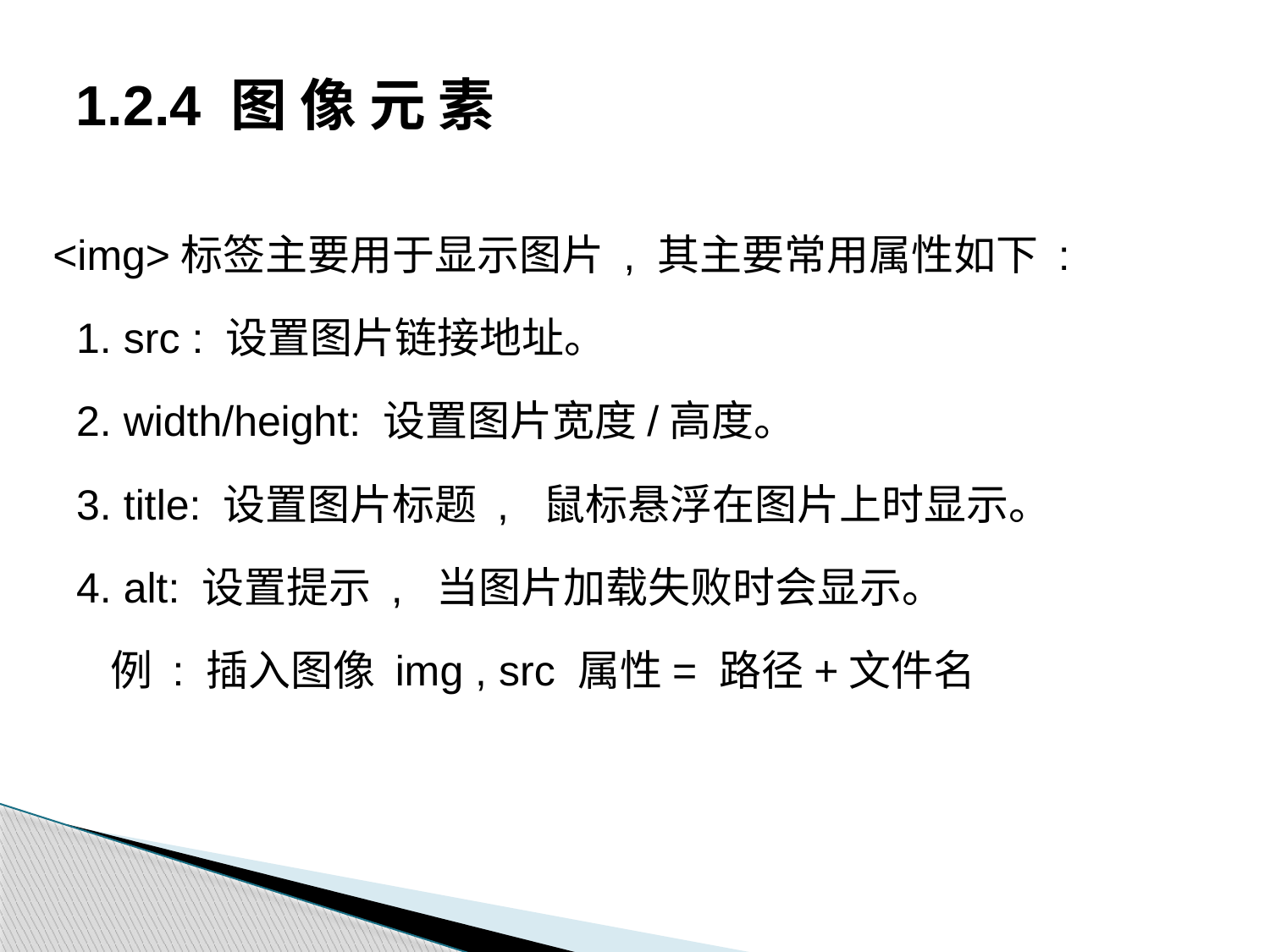

# 1.2.4 图 像 元 素
<img>标签主要用于显示图片 , 其主要常用属性如下 :
  1. src : 设置图片链接地址。
  2. width/height: 设置图片宽度/高度。
  3. title: 设置图片标题 ,  鼠标悬浮在图片上时显示。
  4. alt: 设置提示 ,  当图片加载失败时会显示。
     例 : 插入图像 img , src 属性= 路径+文件名